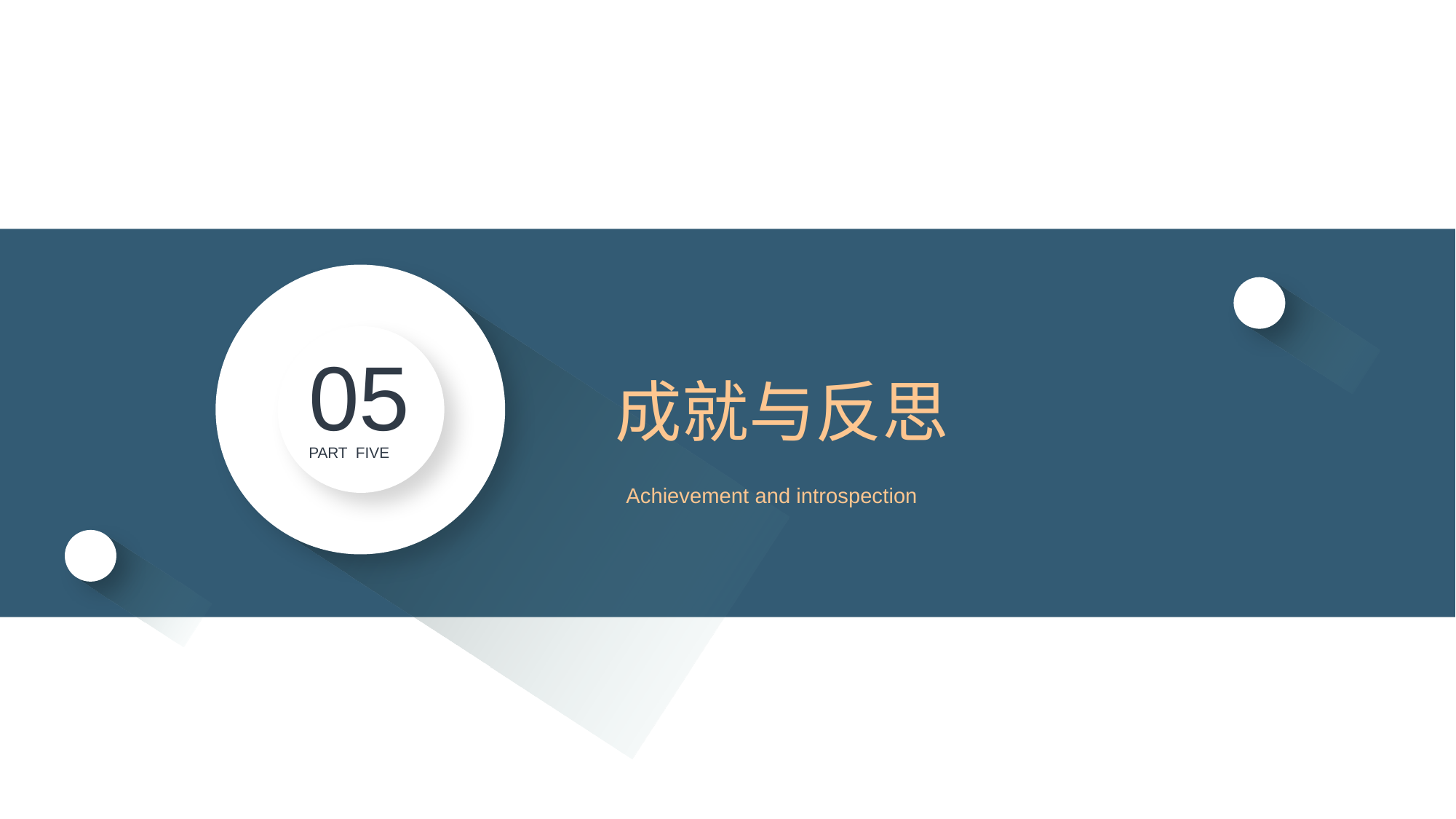

05
PART  FIVE
成就与反思

Achievement and introspection